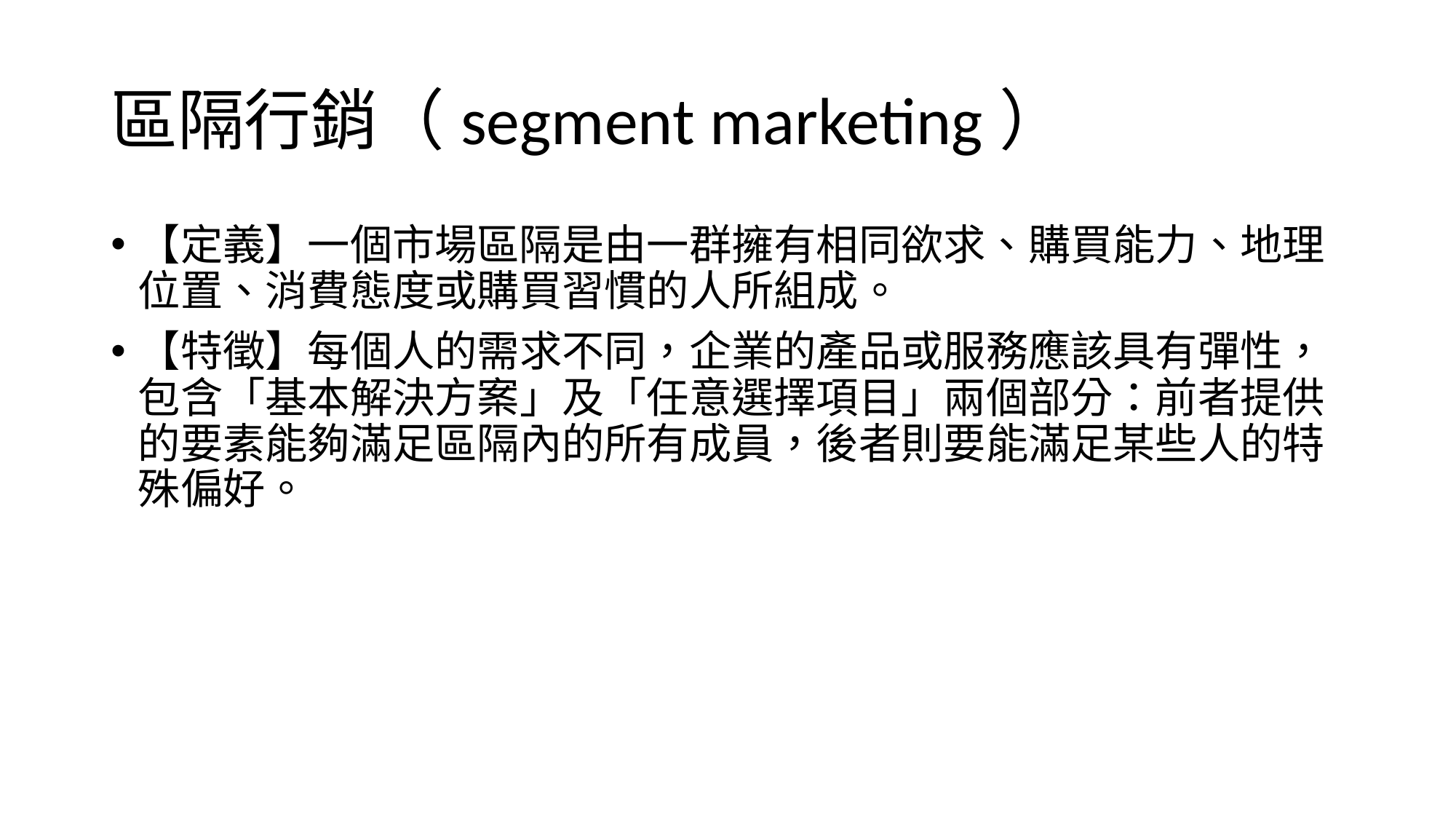

# 區隔行銷（segment marketing）
【定義】一個市場區隔是由一群擁有相同欲求、購買能力、地理位置、消費態度或購買習慣的人所組成。
【特徵】每個人的需求不同，企業的產品或服務應該具有彈性，包含「基本解決方案」及「任意選擇項目」兩個部分：前者提供的要素能夠滿足區隔內的所有成員，後者則要能滿足某些人的特殊偏好。